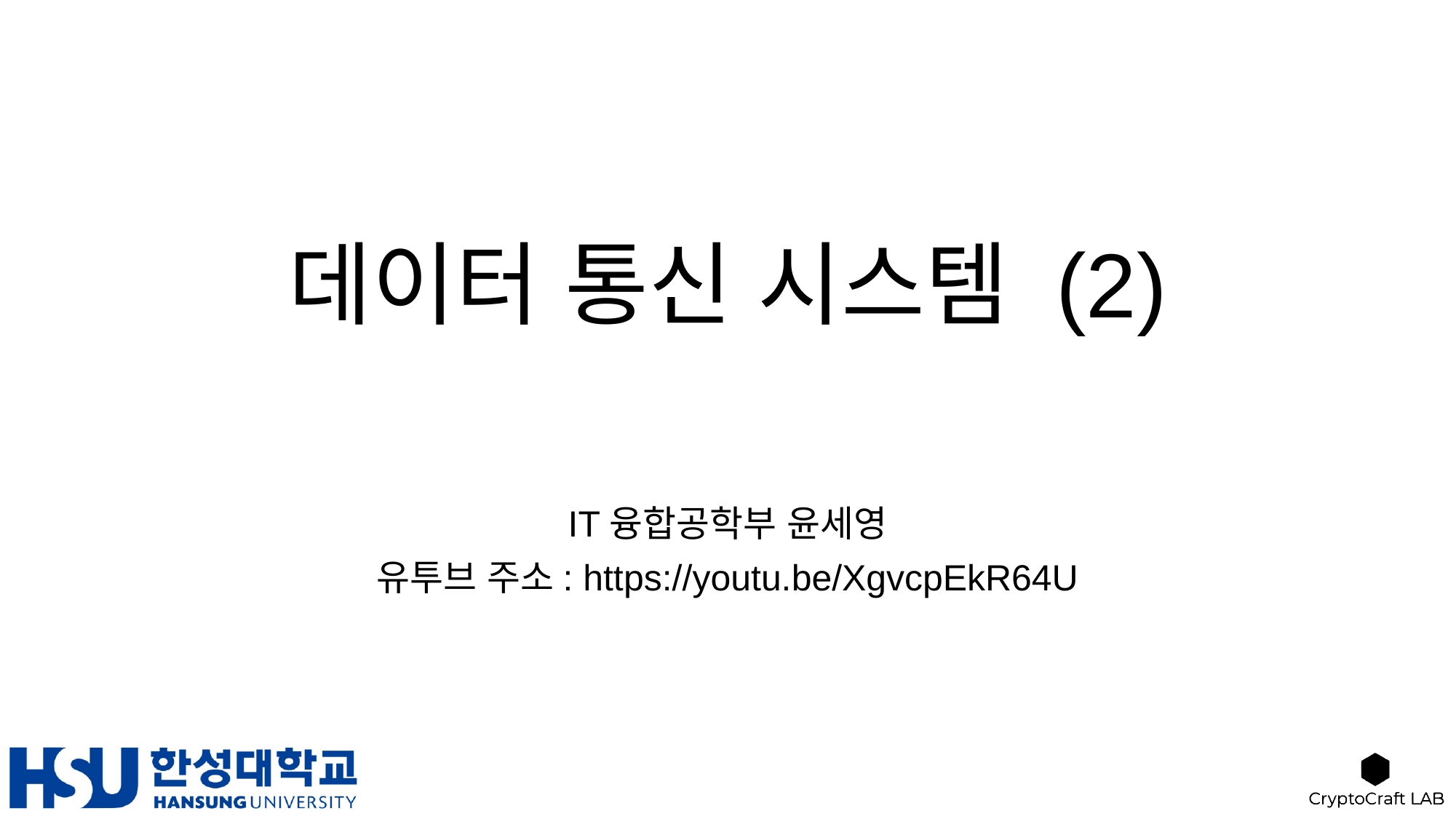

# 데이터 통신 시스템 (2)
IT융합공학부 윤세영
유투브 주소: https://youtu.be/XgvcpEkR64U